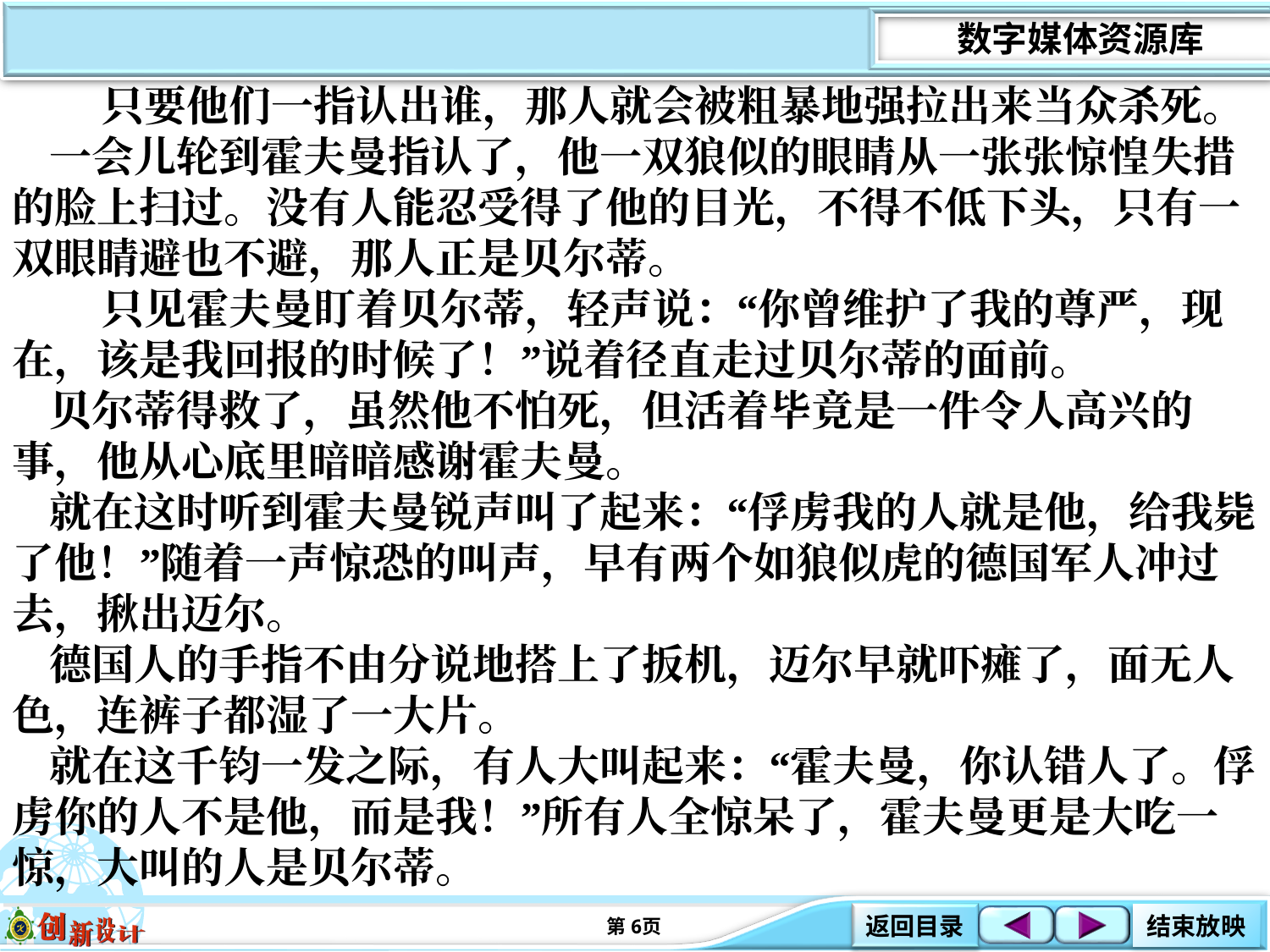

只要他们一指认出谁，那人就会被粗暴地强拉出来当众杀死。
一会儿轮到霍夫曼指认了，他一双狼似的眼睛从一张张惊惶失措的脸上扫过。没有人能忍受得了他的目光，不得不低下头，只有一双眼睛避也不避，那人正是贝尔蒂。
    只见霍夫曼盯着贝尔蒂，轻声说：“你曾维护了我的尊严，现在，该是我回报的时候了！”说着径直走过贝尔蒂的面前。
贝尔蒂得救了，虽然他不怕死，但活着毕竟是一件令人高兴的事，他从心底里暗暗感谢霍夫曼。
就在这时听到霍夫曼锐声叫了起来：“俘虏我的人就是他，给我毙了他！”随着一声惊恐的叫声，早有两个如狼似虎的德国军人冲过去，揪出迈尔。
德国人的手指不由分说地搭上了扳机，迈尔早就吓瘫了，面无人色，连裤子都湿了一大片。
就在这千钧一发之际，有人大叫起来：“霍夫曼，你认错人了。俘虏你的人不是他，而是我！”所有人全惊呆了，霍夫曼更是大吃一惊，大叫的人是贝尔蒂。